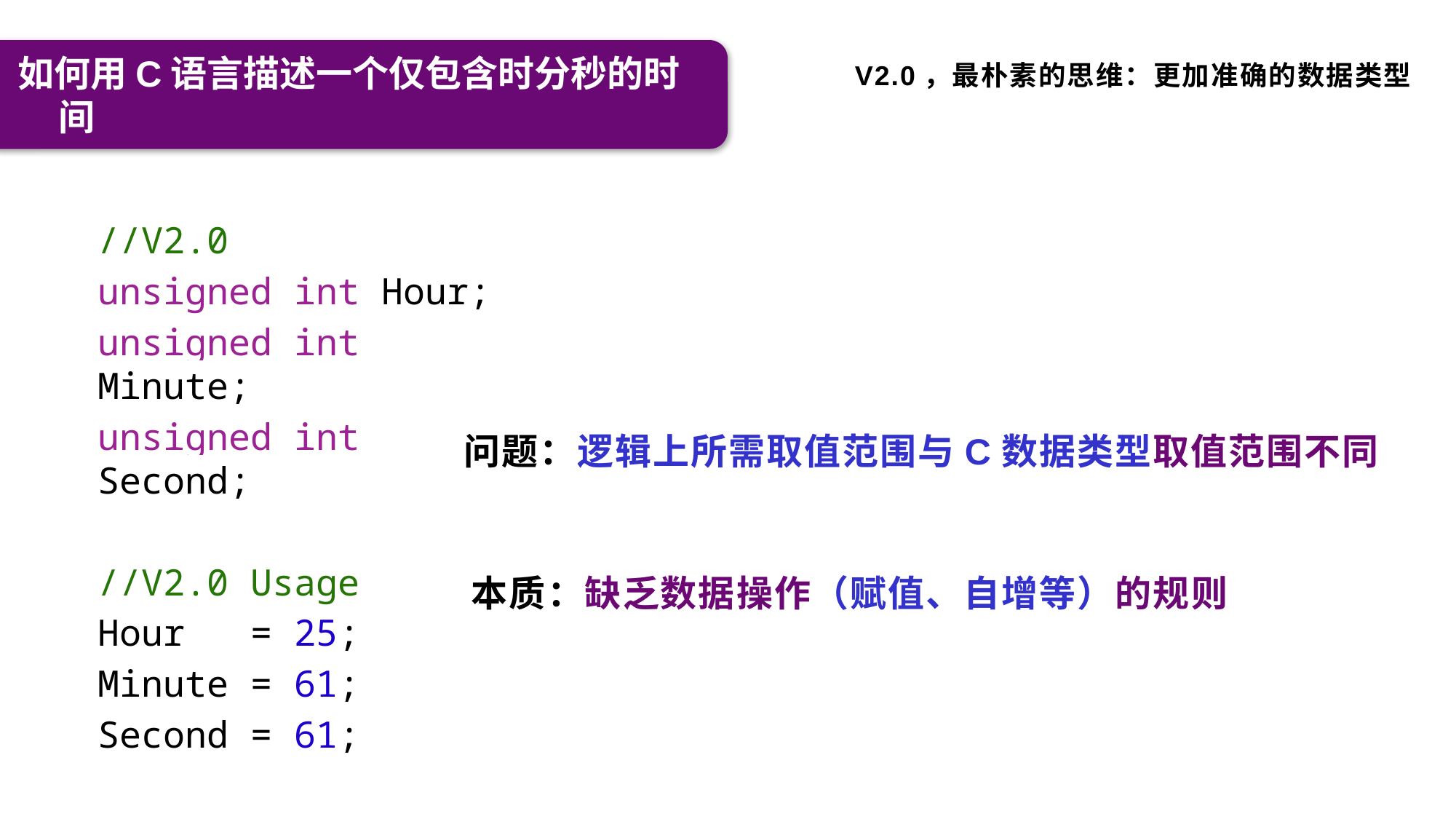

如何用C语言描述一个仅包含时分秒的时间
V2.0，最朴素的思维：更加准确的数据类型
//V2.0
unsigned int Hour;
unsigned int Minute;
unsigned int Second;

//V2.0 Usage
Hour   = 25;
Minute = 61;
Second = 61;
问题：逻辑上所需取值范围与C数据类型取值范围不同
本质：缺乏数据操作（赋值、自增等）的规则
10